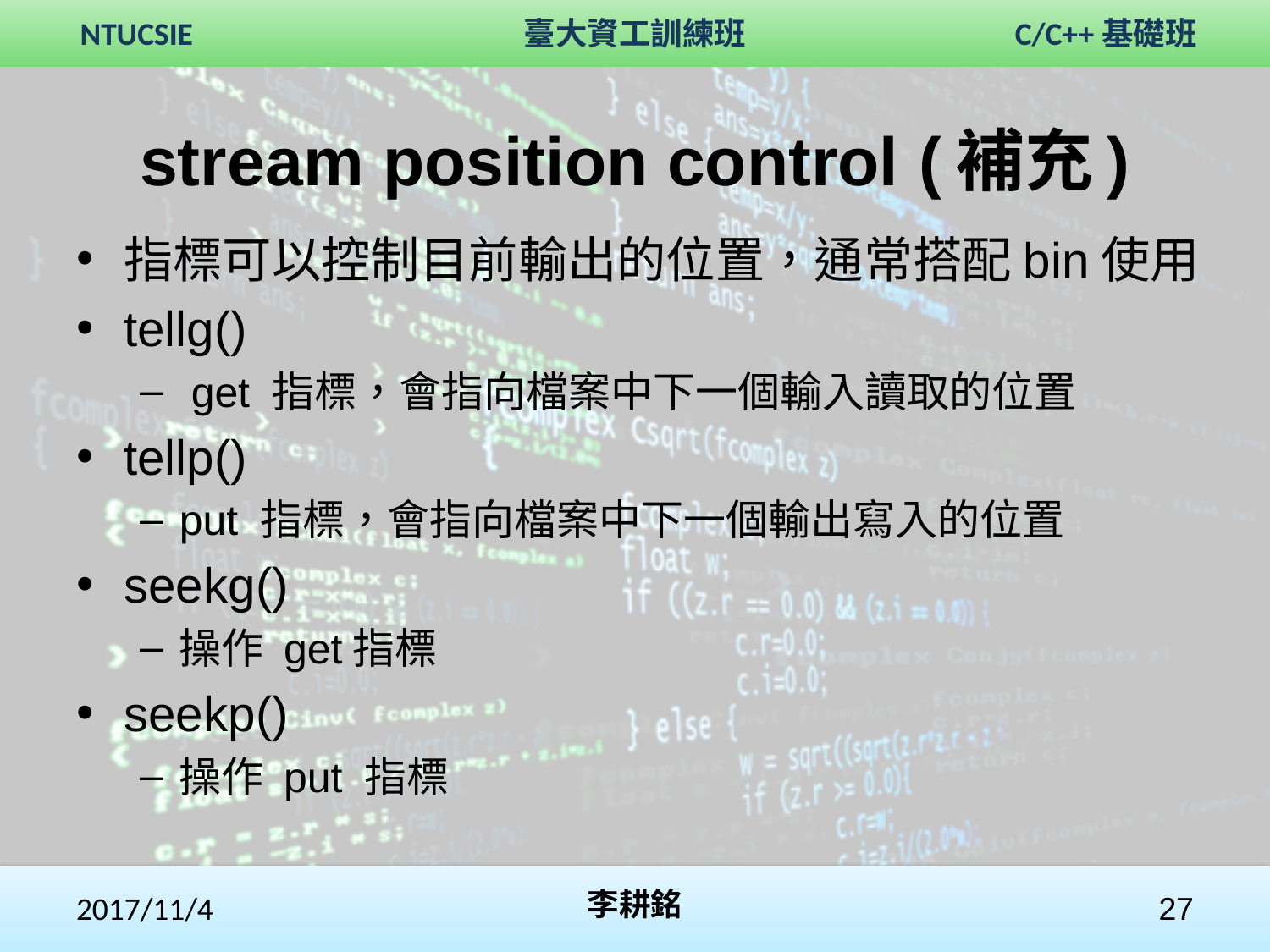

# stream position control (補充)
指標可以控制目前輸出的位置，通常搭配bin使用
tellg()
 get 指標，會指向檔案中下一個輸入讀取的位置
tellp()
put 指標，會指向檔案中下一個輸出寫入的位置
seekg()
操作 get指標
seekp()
操作 put 指標
2017/11/4
李耕銘
27